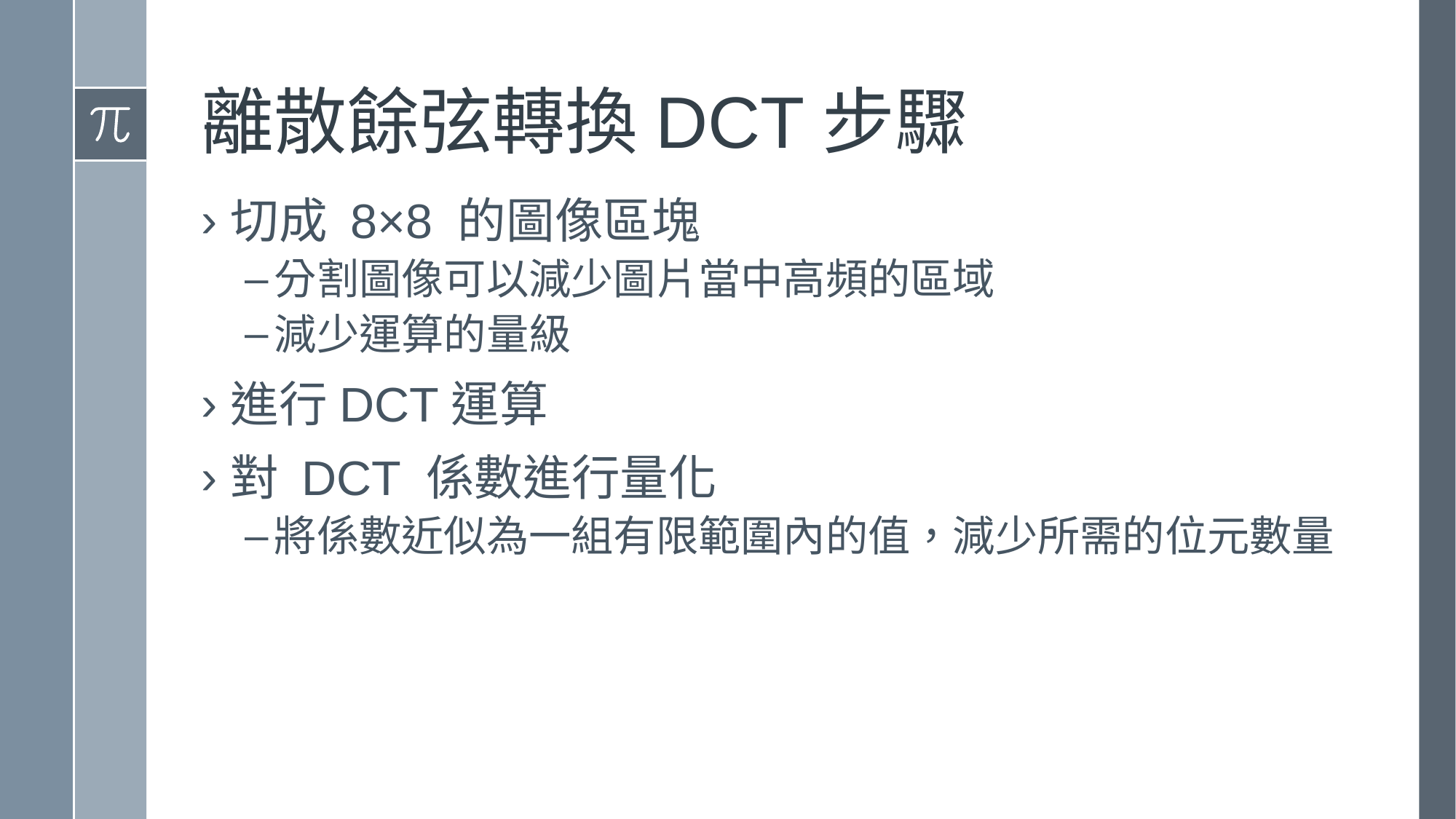

# 離散餘弦轉換DCT步驟
切成 8×8 的圖像區塊
分割圖像可以減少圖片當中高頻的區域
減少運算的量級
進行DCT運算
對 DCT 係數進行量化
將係數近似為一組有限範圍內的值，減少所需的位元數量